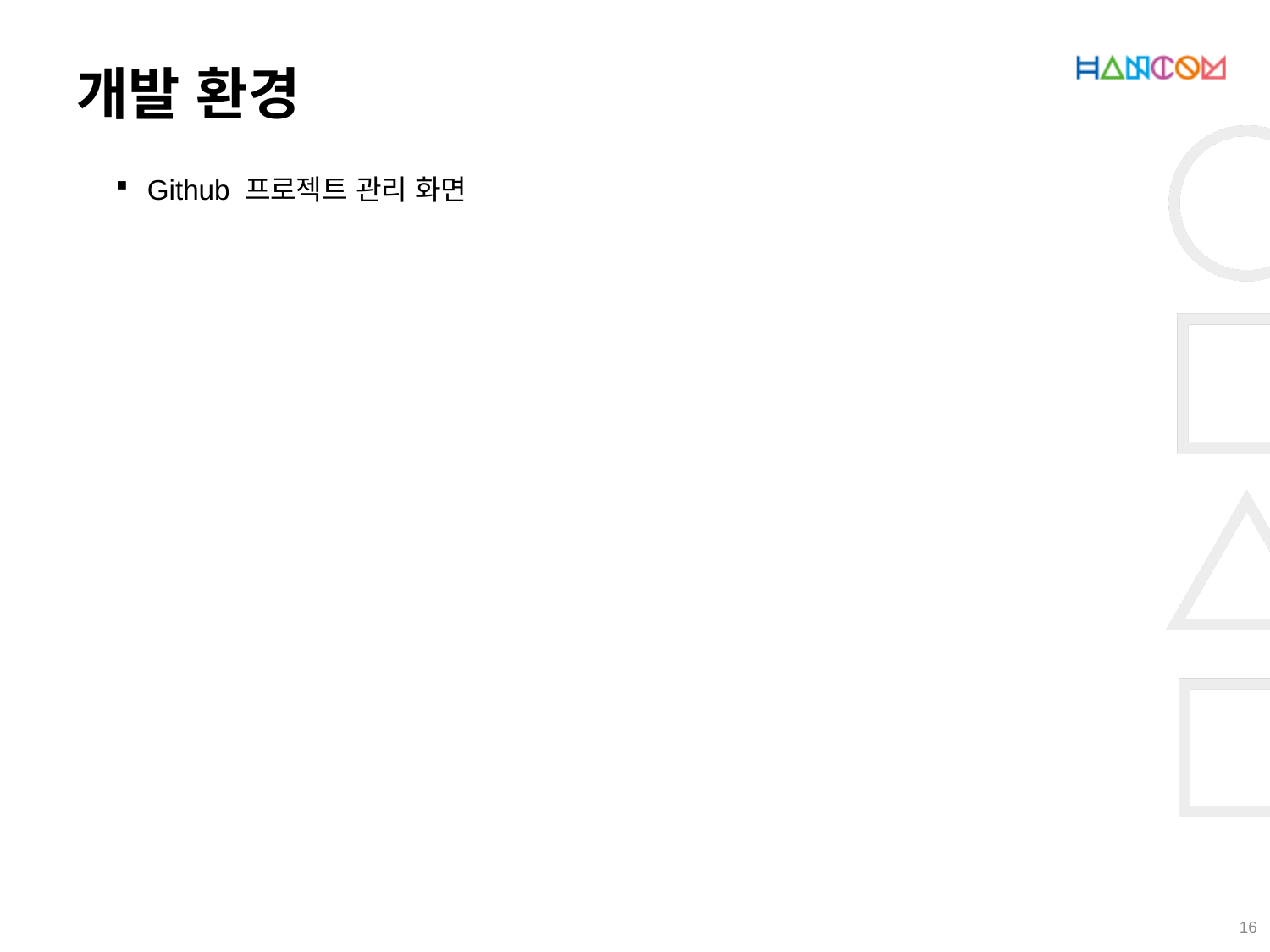

개발 환경
Github 프로젝트 관리 화면
16